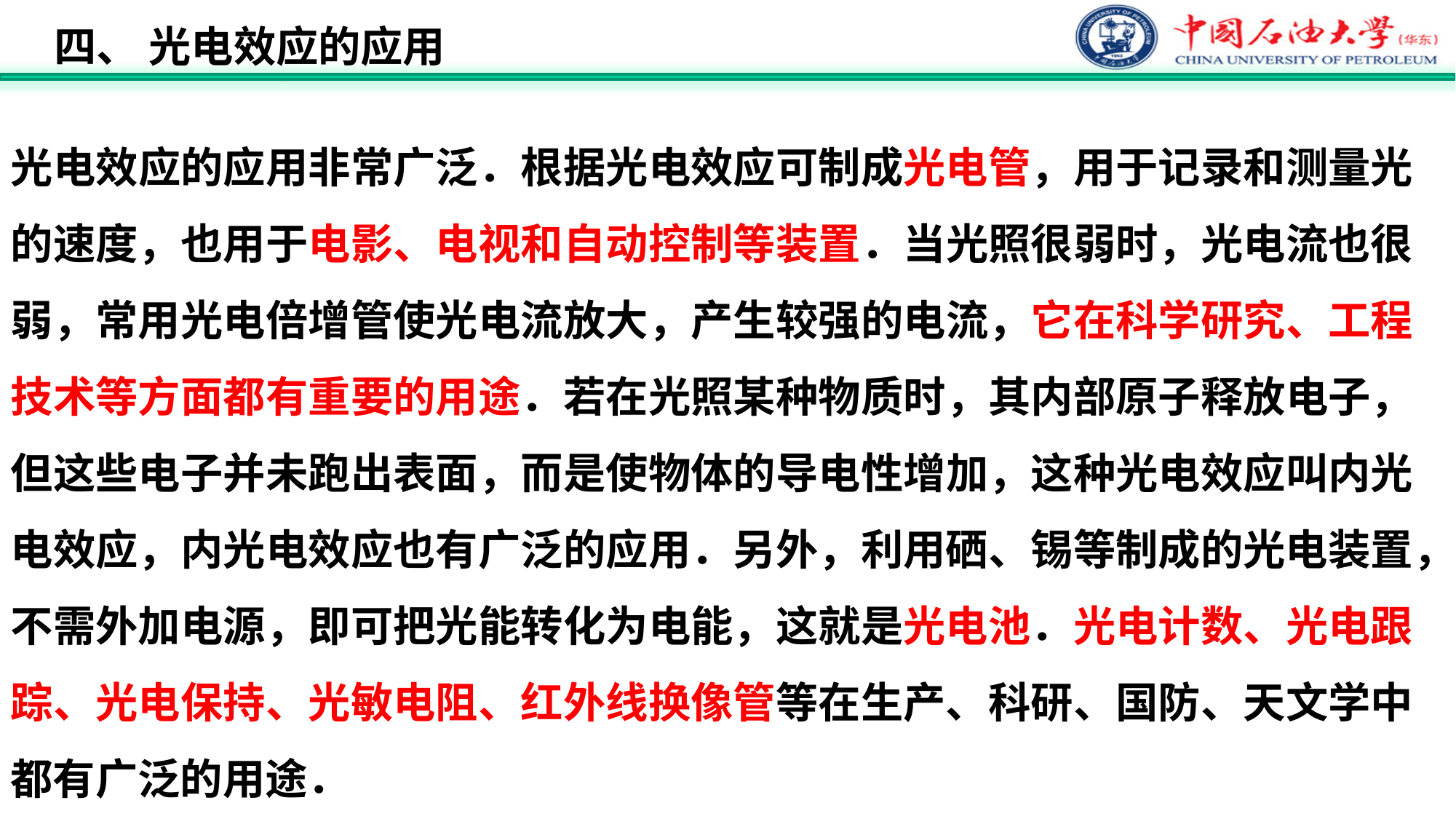

四、 光电效应的应用
光电效应的应用非常广泛．根据光电效应可制成光电管，用于记录和测量光的速度，也用于电影、电视和自动控制等装置．当光照很弱时，光电流也很弱，常用光电倍增管使光电流放大，产生较强的电流，它在科学研究、工程技术等方面都有重要的用途．若在光照某种物质时，其内部原子释放电子，但这些电子并未跑出表面，而是使物体的导电性增加，这种光电效应叫内光电效应，内光电效应也有广泛的应用．另外，利用硒、锡等制成的光电装置，不需外加电源，即可把光能转化为电能，这就是光电池．光电计数、光电跟踪、光电保持、光敏电阻、红外线换像管等在生产、科研、国防、天文学中都有广泛的用途．